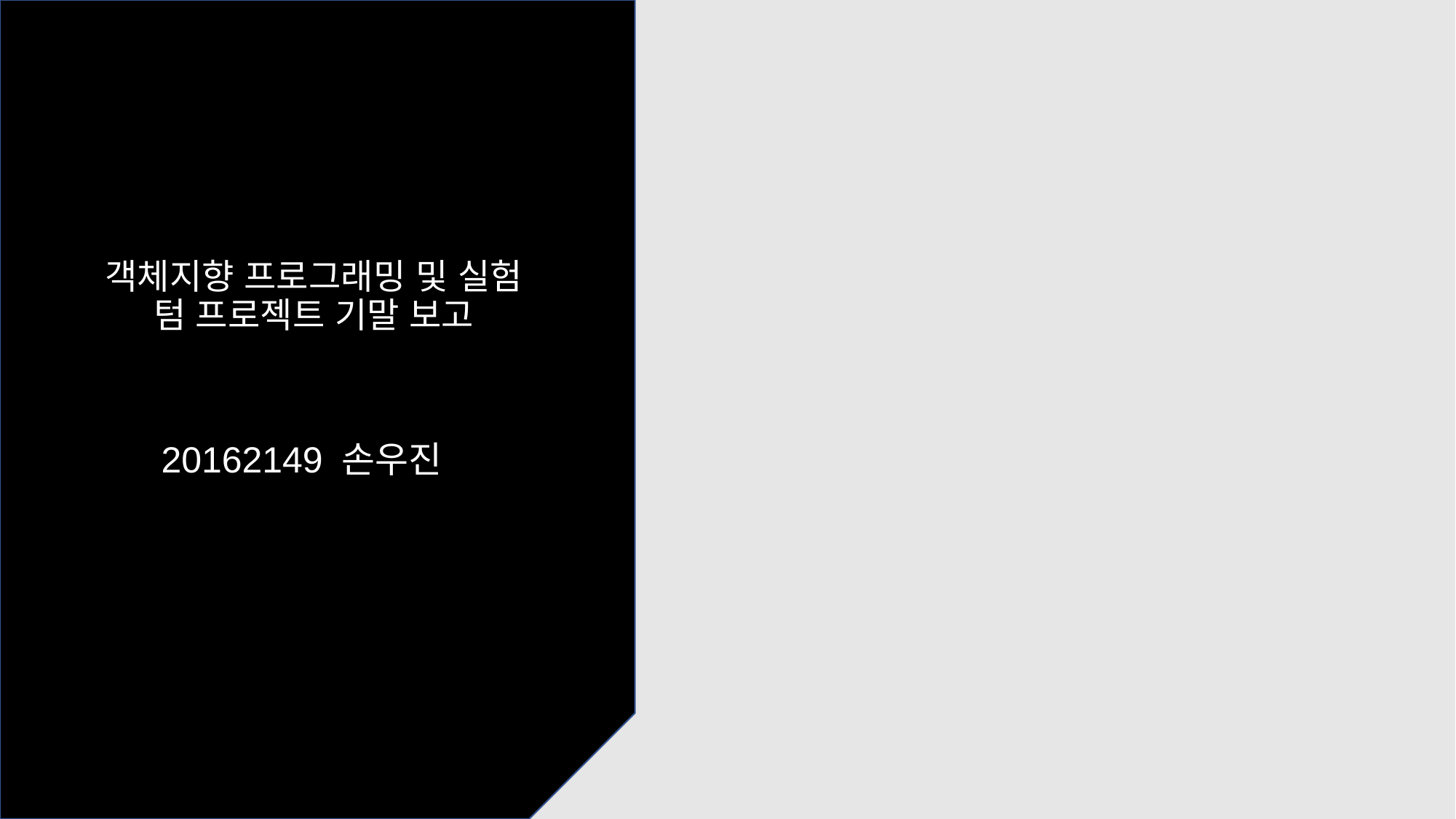

# 객체지향 프로그래밍 및 실험 텀 프로젝트 기말 보고
20162149 손우진